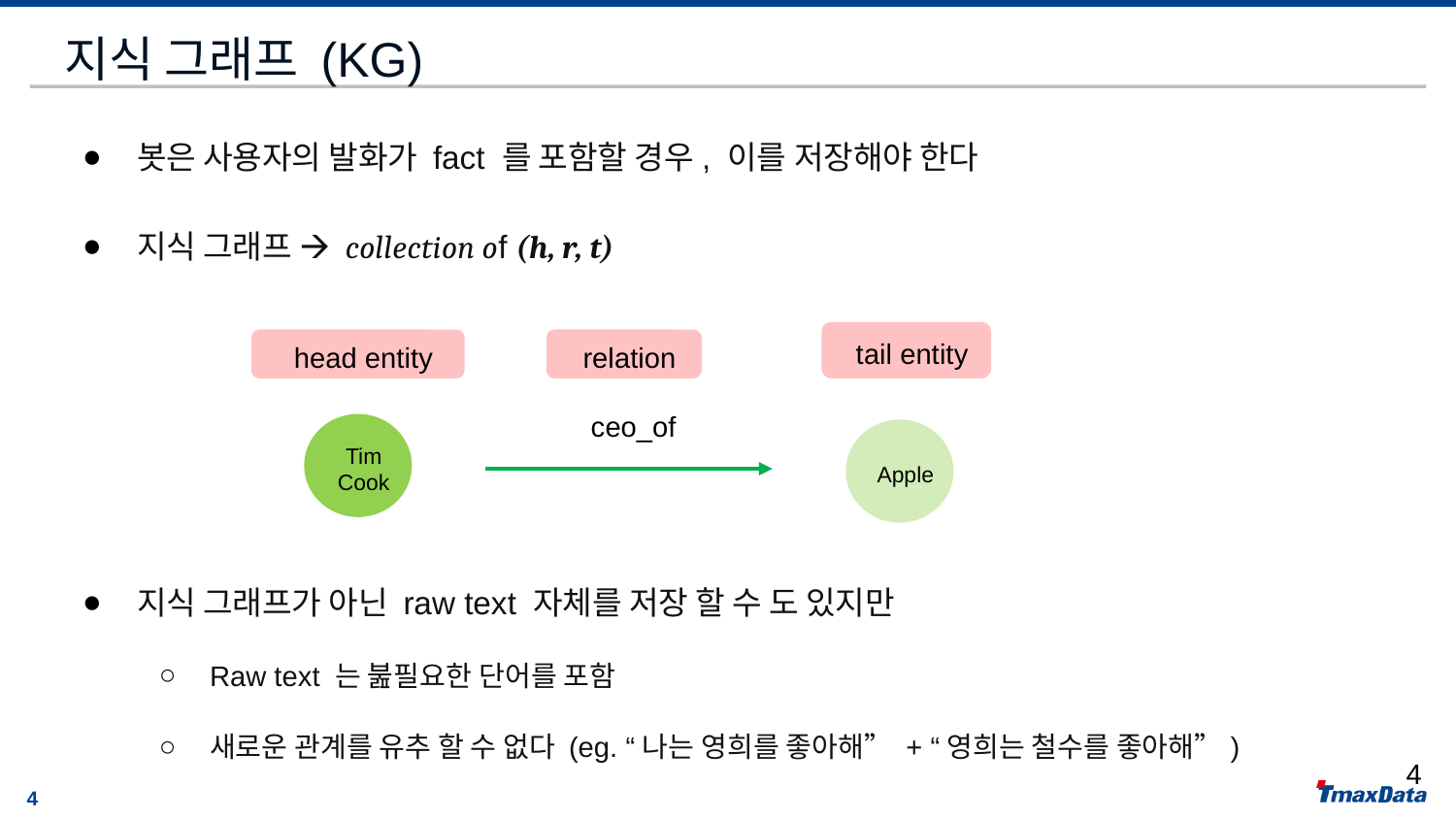

# 지식 그래프 (KG)
봇은 사용자의 발화가 fact 를 포함할 경우, 이를 저장해야 한다

지식 그래프 🡪 collection of (h, r, t)

지식 그래프가 아닌 raw text 자체를 저장 할 수 도 있지만
Raw text 는 붎필요한 단어를 포함
새로운 관계를 유추 할 수 없다 (eg. “나는 영희를 좋아해” + “영희는 철수를 좋아해”)
tail entity
head entity
relation
 ceo_of
Tim
Cook
Apple
4